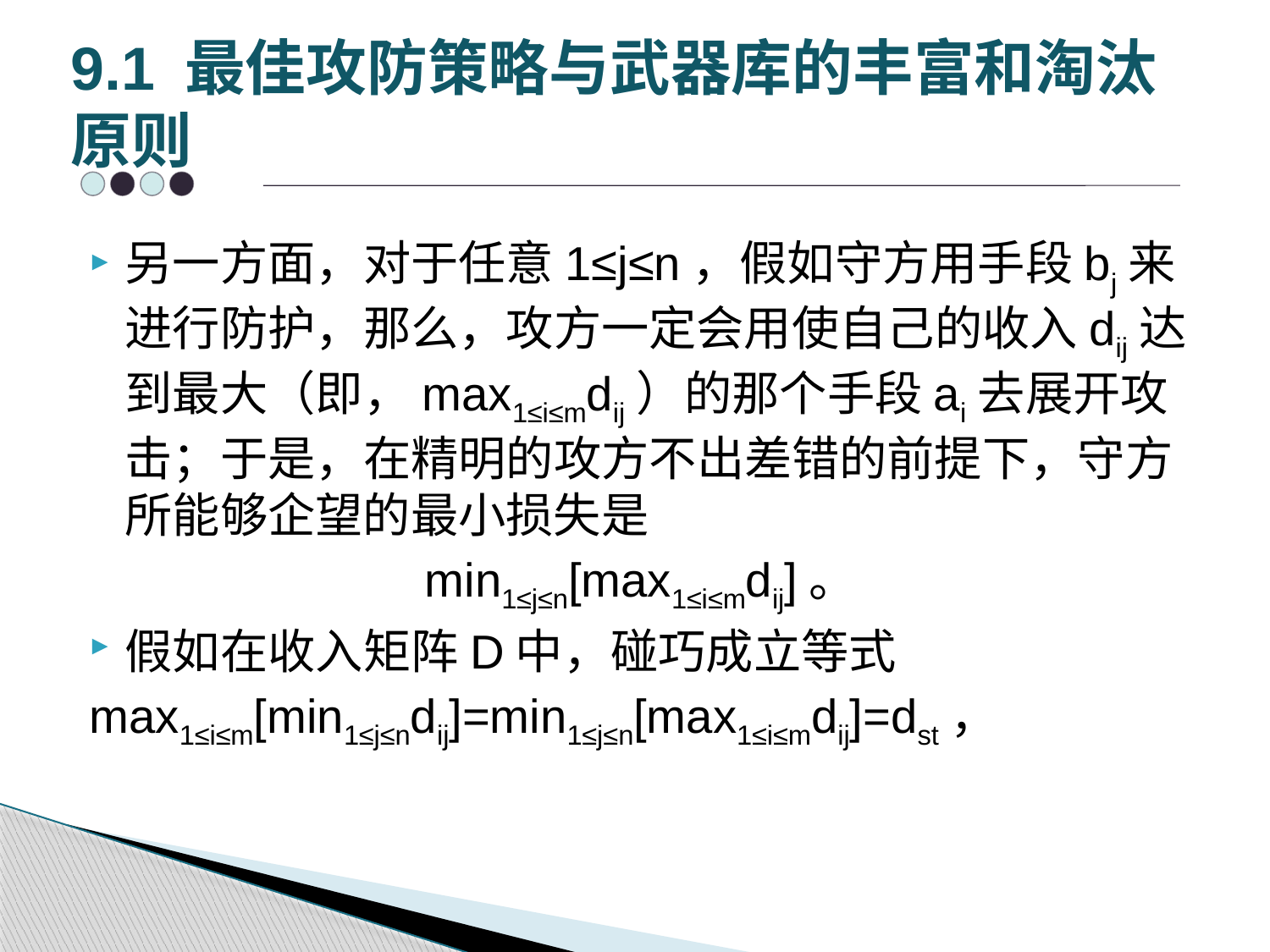

# 9.1 最佳攻防策略与武器库的丰富和淘汰原则

另一方面，对于任意1≤j≤n，假如守方用手段bj来进行防护，那么，攻方一定会用使自己的收入dij达到最大（即，max1≤i≤mdij）的那个手段ai去展开攻击；于是，在精明的攻方不出差错的前提下，守方所能够企望的最小损失是
min1≤j≤n[max1≤i≤mdij]。
假如在收入矩阵D中，碰巧成立等式
max1≤i≤m[min1≤j≤ndij]=min1≤j≤n[max1≤i≤mdij]=dst，